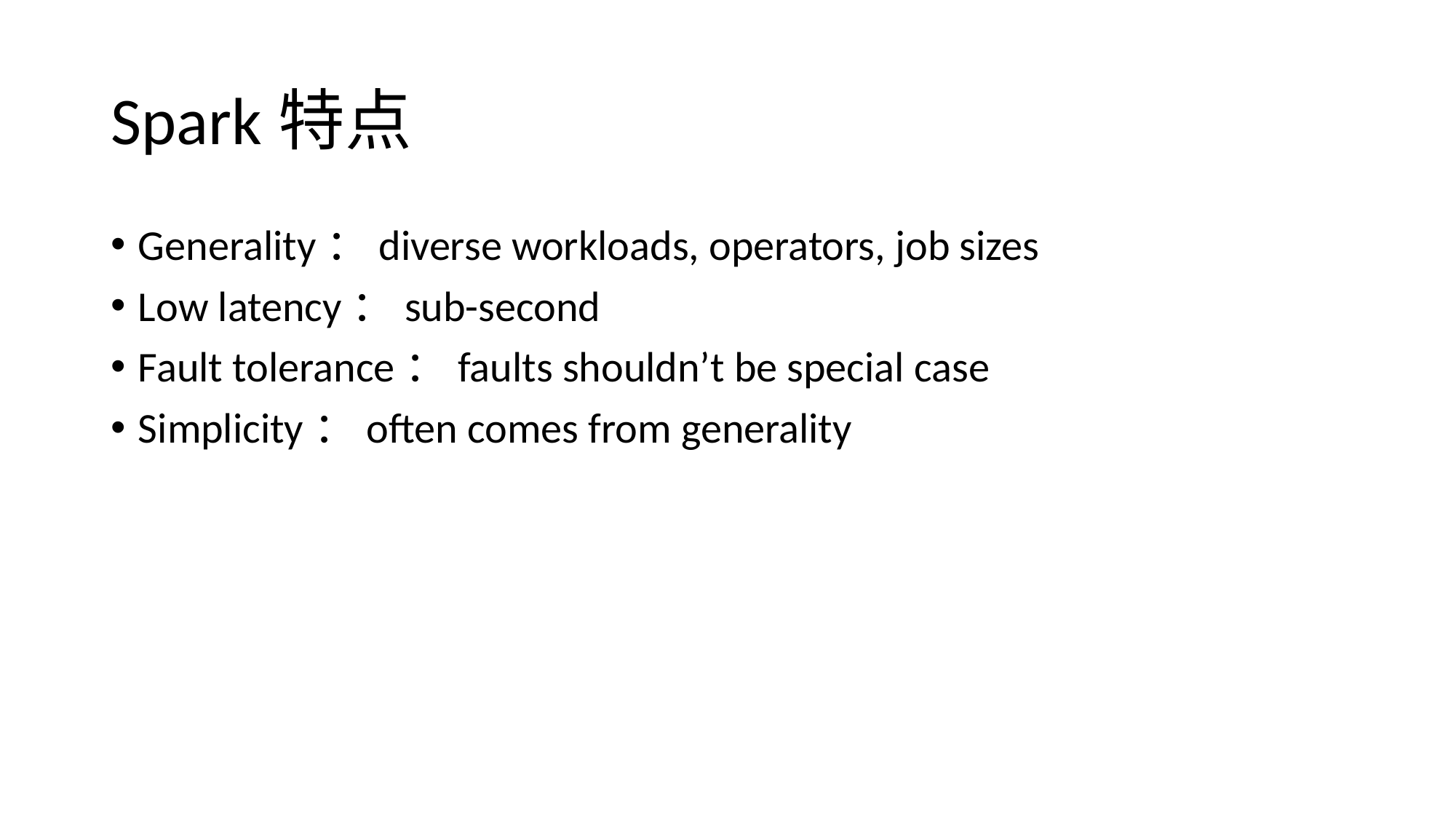

# Spark特点
Generality：diverse workloads, operators, job sizes
Low latency：sub-second
Fault tolerance：faults shouldn’t be special case
Simplicity：often comes from generality